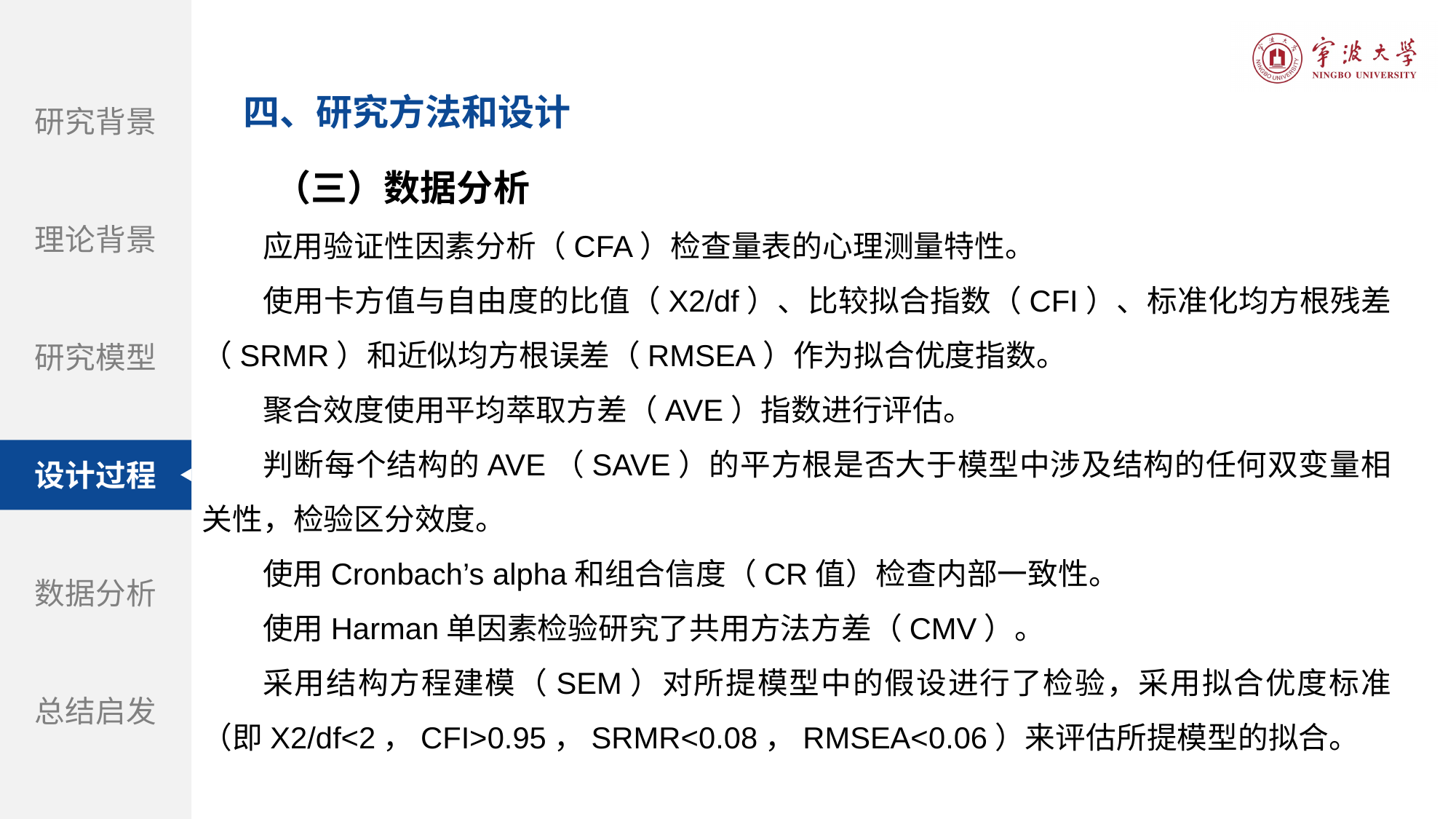

四、研究方法和设计
研究背景
（三）数据分析
应用验证性因素分析（CFA）检查量表的心理测量特性。
使用卡方值与自由度的比值（X2/df）、比较拟合指数（CFI）、标准化均方根残差（SRMR）和近似均方根误差（RMSEA）作为拟合优度指数。
聚合效度使用平均萃取方差（AVE）指数进行评估。
判断每个结构的AVE（SAVE）的平方根是否大于模型中涉及结构的任何双变量相关性，检验区分效度。
使用Cronbach’s alpha和组合信度（CR值）检查内部一致性。
使用Harman单因素检验研究了共用方法方差（CMV）。
采用结构方程建模（SEM）对所提模型中的假设进行了检验，采用拟合优度标准（即X2/df<2，CFI>0.95，SRMR<0.08，RMSEA<0.06）来评估所提模型的拟合。
题目：自动驾驶汽车和街道设计：使用虚拟现实实验探索中央分隔带在提高行人过街安全性方面的作用
理论背景
研究模型

设计过程
期刊：Accident Analysis and Prevention
数据分析
总结启发